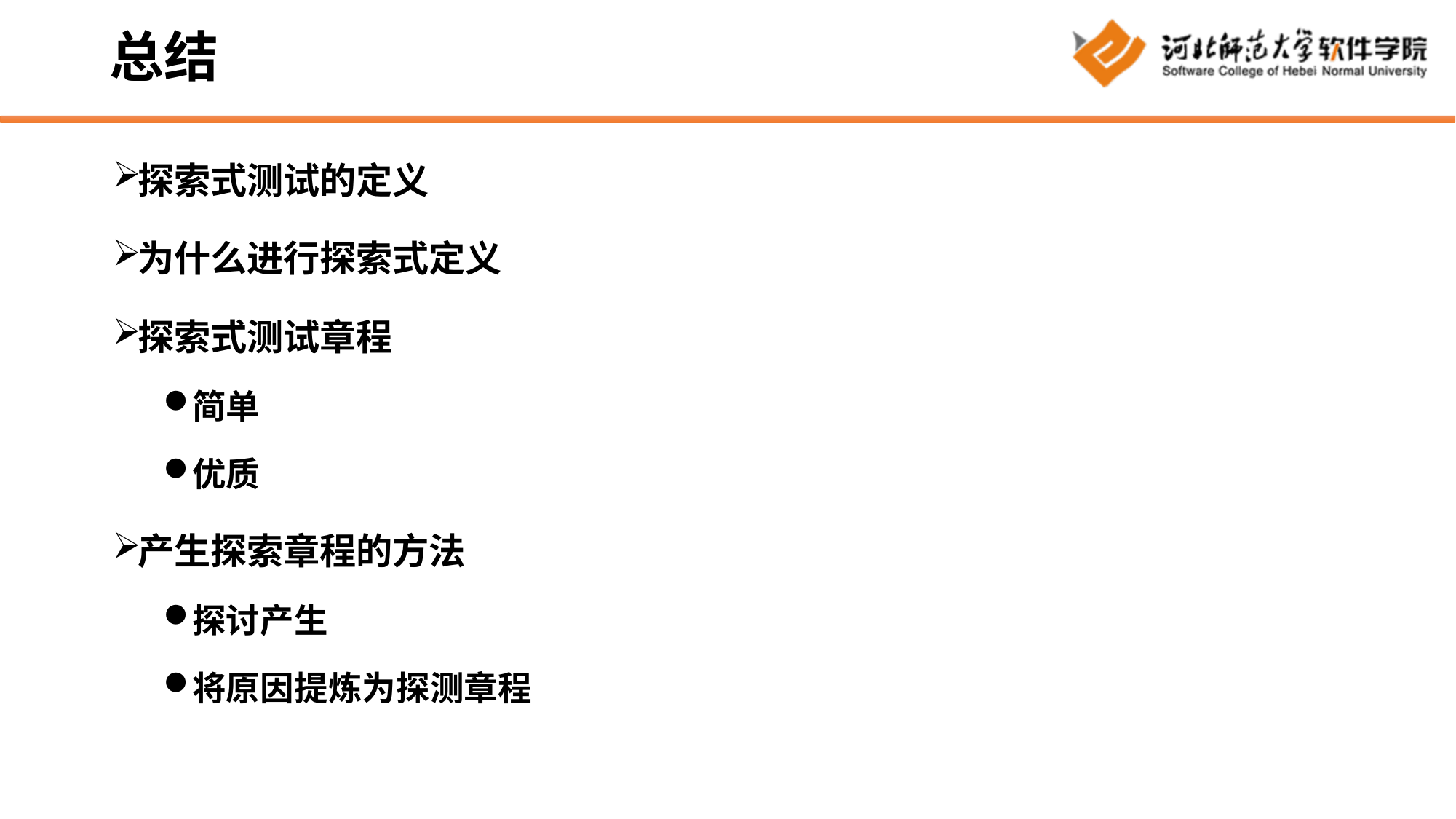

# 总结
探索式测试的定义
为什么进行探索式定义
探索式测试章程
简单
优质
产生探索章程的方法
探讨产生
将原因提炼为探测章程